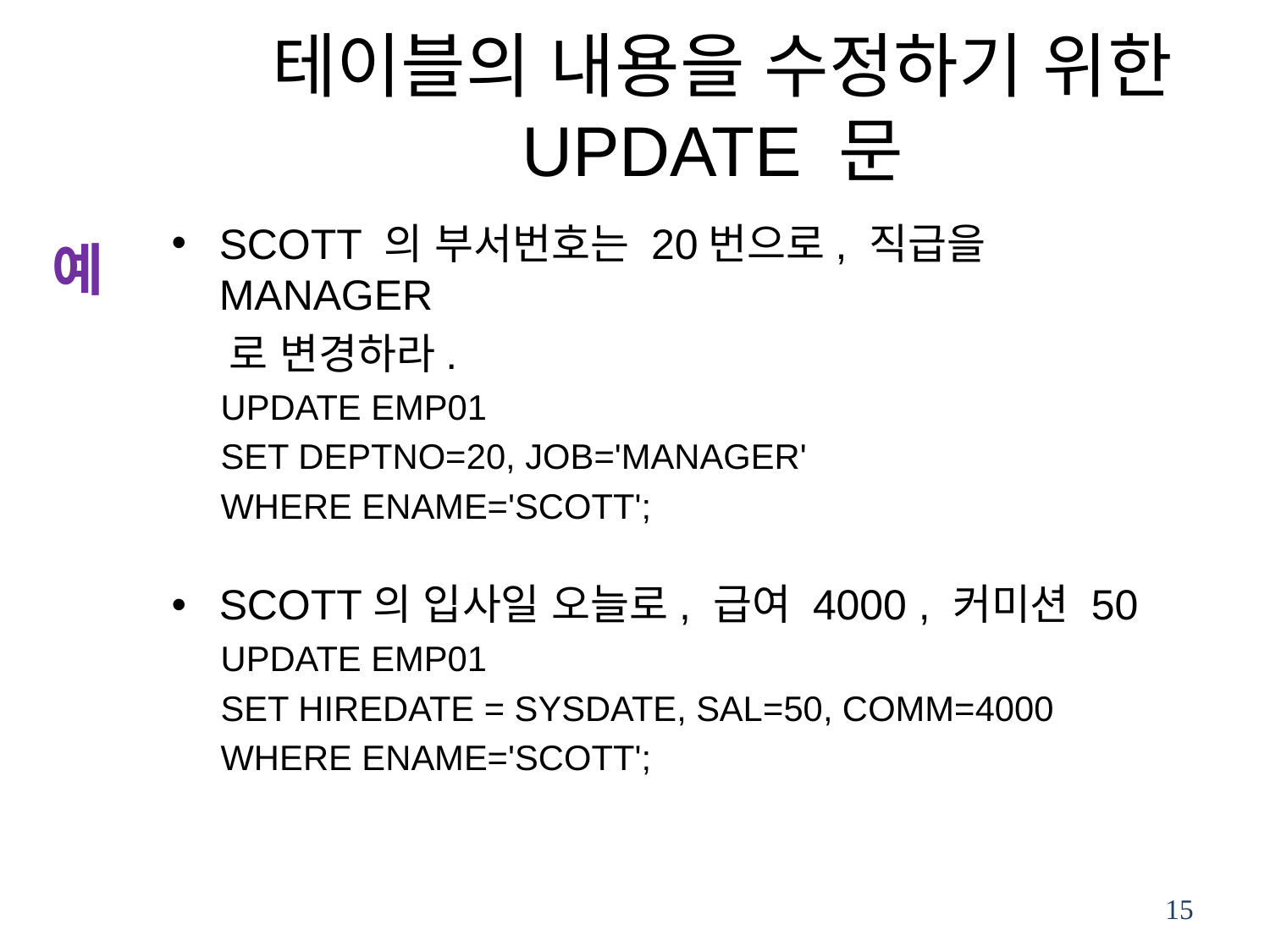

# 테이블의 내용을 수정하기 위한 UPDATE 문
SCOTT 의 부서번호는 20번으로, 직급을 MANAGER
    로 변경하라.
UPDATE EMP01
SET DEPTNO=20, JOB='MANAGER'
WHERE ENAME='SCOTT';

SCOTT의 입사일 오늘로, 급여 4000 , 커미션 50
UPDATE EMP01
SET HIREDATE = SYSDATE, SAL=50, COMM=4000
WHERE ENAME='SCOTT';

예
15